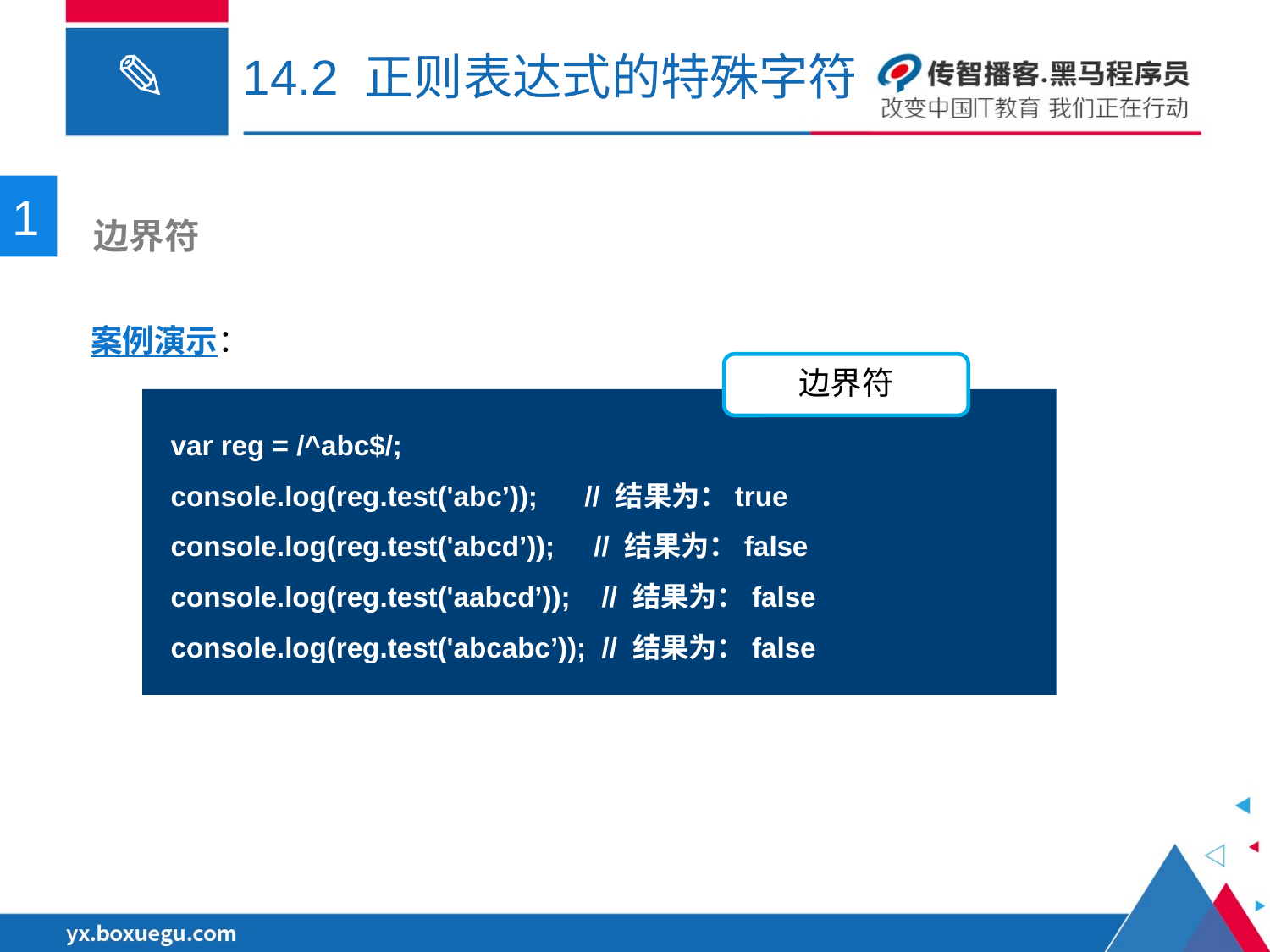

# 14.2 正则表达式的特殊字符

1
  边界符
案例演示：
边界符

var reg = /^abc$/;
console.log(reg.test('abc’));      // 结果为：true
console.log(reg.test('abcd’));     // 结果为：false
console.log(reg.test('aabcd’));    // 结果为：false
console.log(reg.test('abcabc’));  // 结果为：false